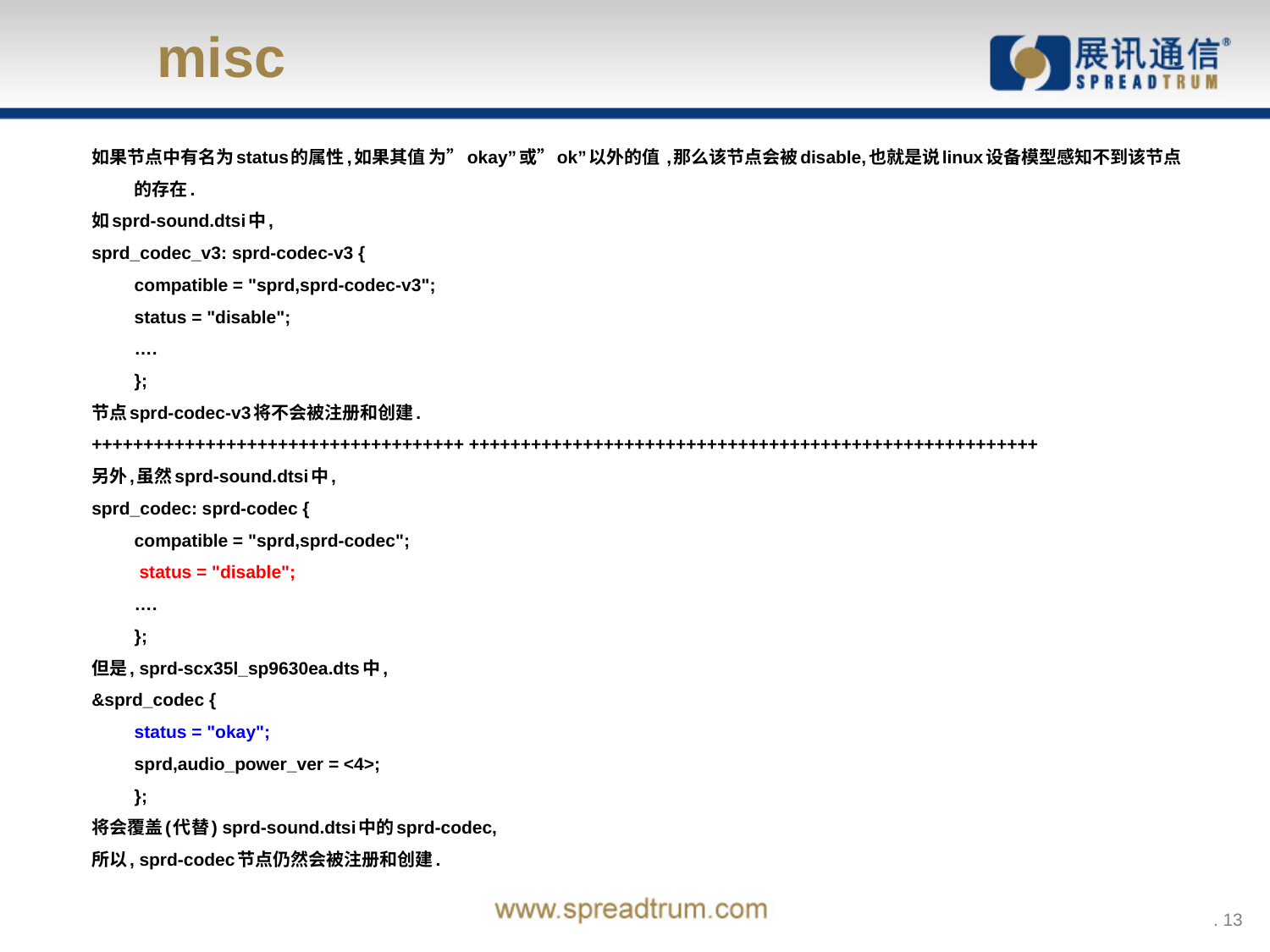

misc
如果节点中有名为status的属性,如果其值 为”okay”或”ok”以外的值 ,那么该节点会被disable,也就是说linux设备模型感知不到该节点的存在.
如sprd-sound.dtsi中,
sprd_codec_v3: sprd-codec-v3 {
							compatible = "sprd,sprd-codec-v3";
							status = "disable";
							….
							};
节点sprd-codec-v3将不会被注册和创建.
++++++++++++++++++++++++++++++++++++ +++++++++++++++++++++++++++++++++++++++++++++++++++++++
另外,虽然sprd-sound.dtsi中,
sprd_codec: sprd-codec {
							compatible = "sprd,sprd-codec";
							 status = "disable";
							….
							};
但是, sprd-scx35l_sp9630ea.dts中,
&sprd_codec {
				status = "okay";
				sprd,audio_power_ver = <4>;
				};
将会覆盖(代替) sprd-sound.dtsi中的sprd-codec,
所以, sprd-codec节点仍然会被注册和创建.
  . 13